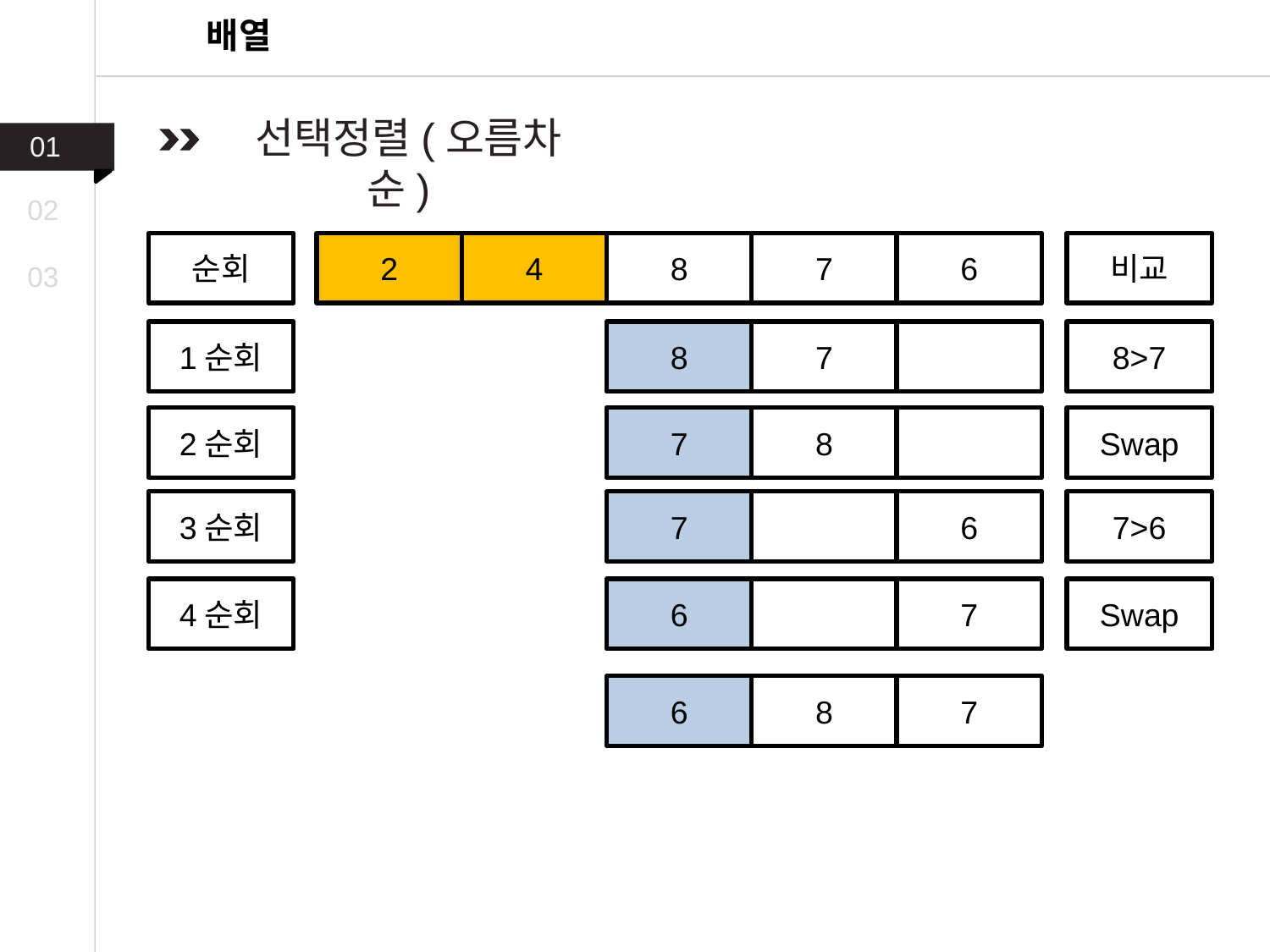

배열
 선택정렬(오름차순)
01

02
순회
2
4
8
7
6
비교
03
1순회
8
7

8>7
2순회
7
8

Swap
3순회
7

6
7>6
4순회
6

7
Swap
6
8
7